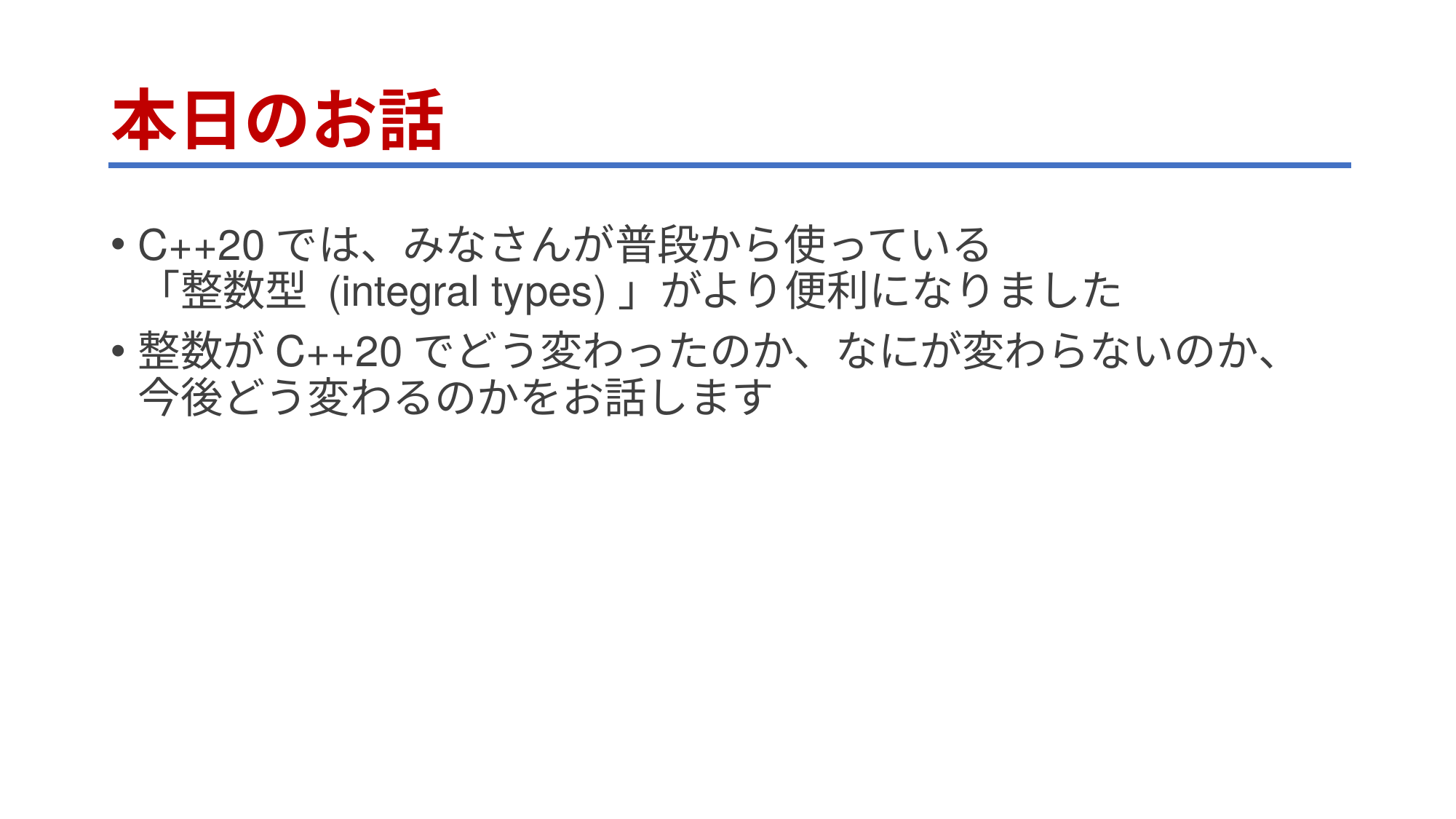

# 本日のお話
C++20では、みなさんが普段から使っている
「整数型 (integral types)」がより便利になりました
整数がC++20でどう変わったのか、なにが変わらないのか、
今後どう変わるのかをお話します